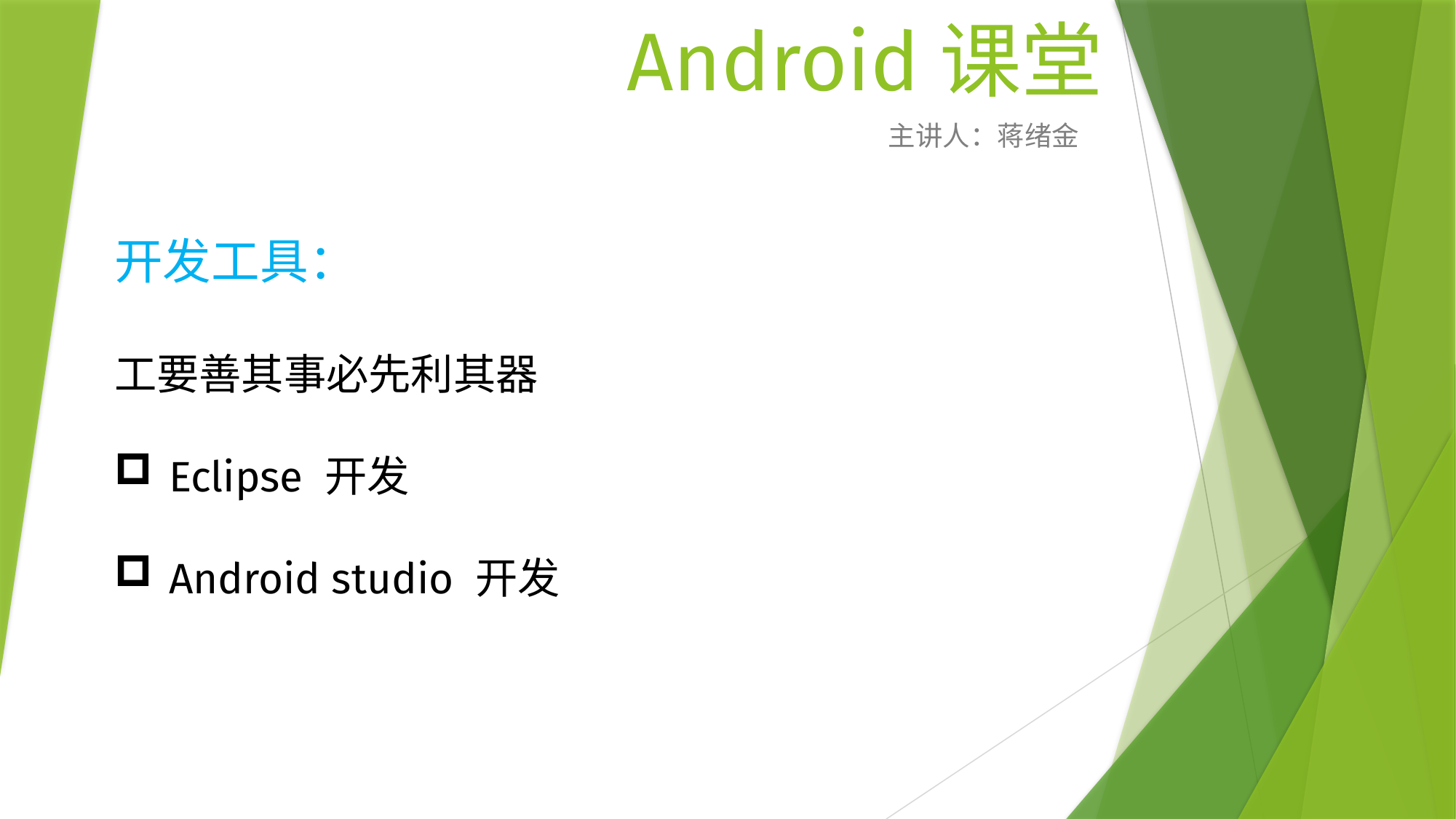

# Android课堂
主讲人：蒋绪金
开发工具：

工要善其事必先利其器

Eclipse 开发

Android studio 开发